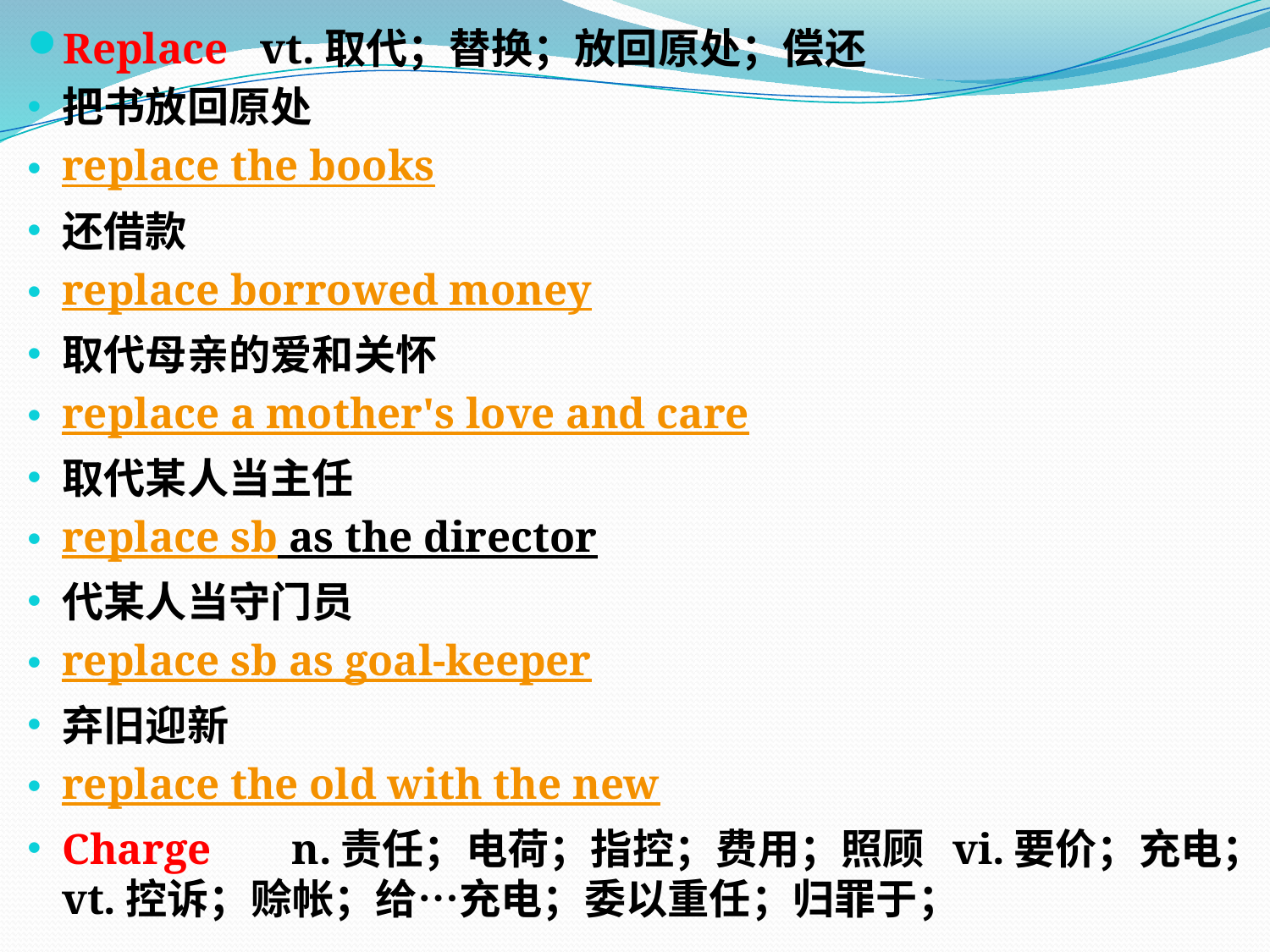

Replace   vt.取代；替换；放回原处；偿还
把书放回原处
replace the books
还借款
replace borrowed money
取代母亲的爱和关怀
replace a mother's love and care
取代某人当主任
replace sb as the director
代某人当守门员
replace sb as goal-keeper
弃旧迎新
replace the old with the new
Charge 　 n.责任；电荷；指控；费用；照顾  vi.要价；充电；vt.控诉；赊帐；给…充电；委以重任；归罪于；